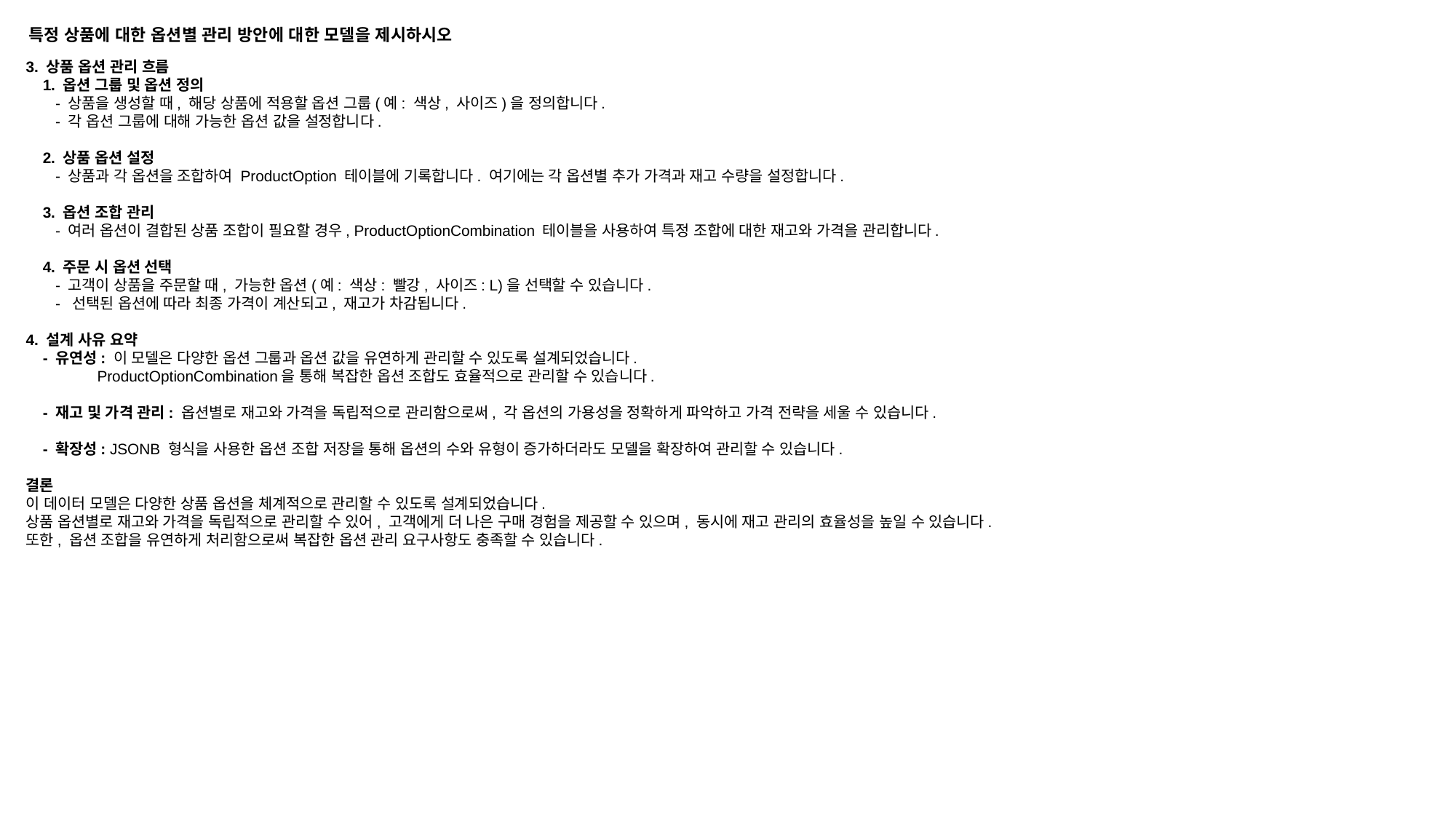

특정 상품에 대한 옵션별 관리 방안에 대한 모델을 제시하시오
3. 상품 옵션 관리 흐름
    1. 옵션 그룹 및 옵션 정의
       - 상품을 생성할 때, 해당 상품에 적용할 옵션 그룹(예: 색상, 사이즈)을 정의합니다.
       - 각 옵션 그룹에 대해 가능한 옵션 값을 설정합니다.

    2. 상품 옵션 설정
       - 상품과 각 옵션을 조합하여 ProductOption 테이블에 기록합니다. 여기에는 각 옵션별 추가 가격과 재고 수량을 설정합니다.

    3. 옵션 조합 관리
       - 여러 옵션이 결합된 상품 조합이 필요할 경우, ProductOptionCombination 테이블을 사용하여 특정 조합에 대한 재고와 가격을 관리합니다.

    4. 주문 시 옵션 선택
       - 고객이 상품을 주문할 때, 가능한 옵션(예: 색상: 빨강, 사이즈: L)을 선택할 수 있습니다.
       -  선택된 옵션에 따라 최종 가격이 계산되고, 재고가 차감됩니다.

4. 설계 사유 요약
    - 유연성: 이 모델은 다양한 옵션 그룹과 옵션 값을 유연하게 관리할 수 있도록 설계되었습니다.
                 ProductOptionCombination을 통해 복잡한 옵션 조합도 효율적으로 관리할 수 있습니다.

    - 재고 및 가격 관리: 옵션별로 재고와 가격을 독립적으로 관리함으로써, 각 옵션의 가용성을 정확하게 파악하고 가격 전략을 세울 수 있습니다.

    - 확장성: JSONB 형식을 사용한 옵션 조합 저장을 통해 옵션의 수와 유형이 증가하더라도 모델을 확장하여 관리할 수 있습니다.

결론
이 데이터 모델은 다양한 상품 옵션을 체계적으로 관리할 수 있도록 설계되었습니다.
상품 옵션별로 재고와 가격을 독립적으로 관리할 수 있어, 고객에게 더 나은 구매 경험을 제공할 수 있으며, 동시에 재고 관리의 효율성을 높일 수 있습니다.
또한, 옵션 조합을 유연하게 처리함으로써 복잡한 옵션 관리 요구사항도 충족할 수 있습니다.